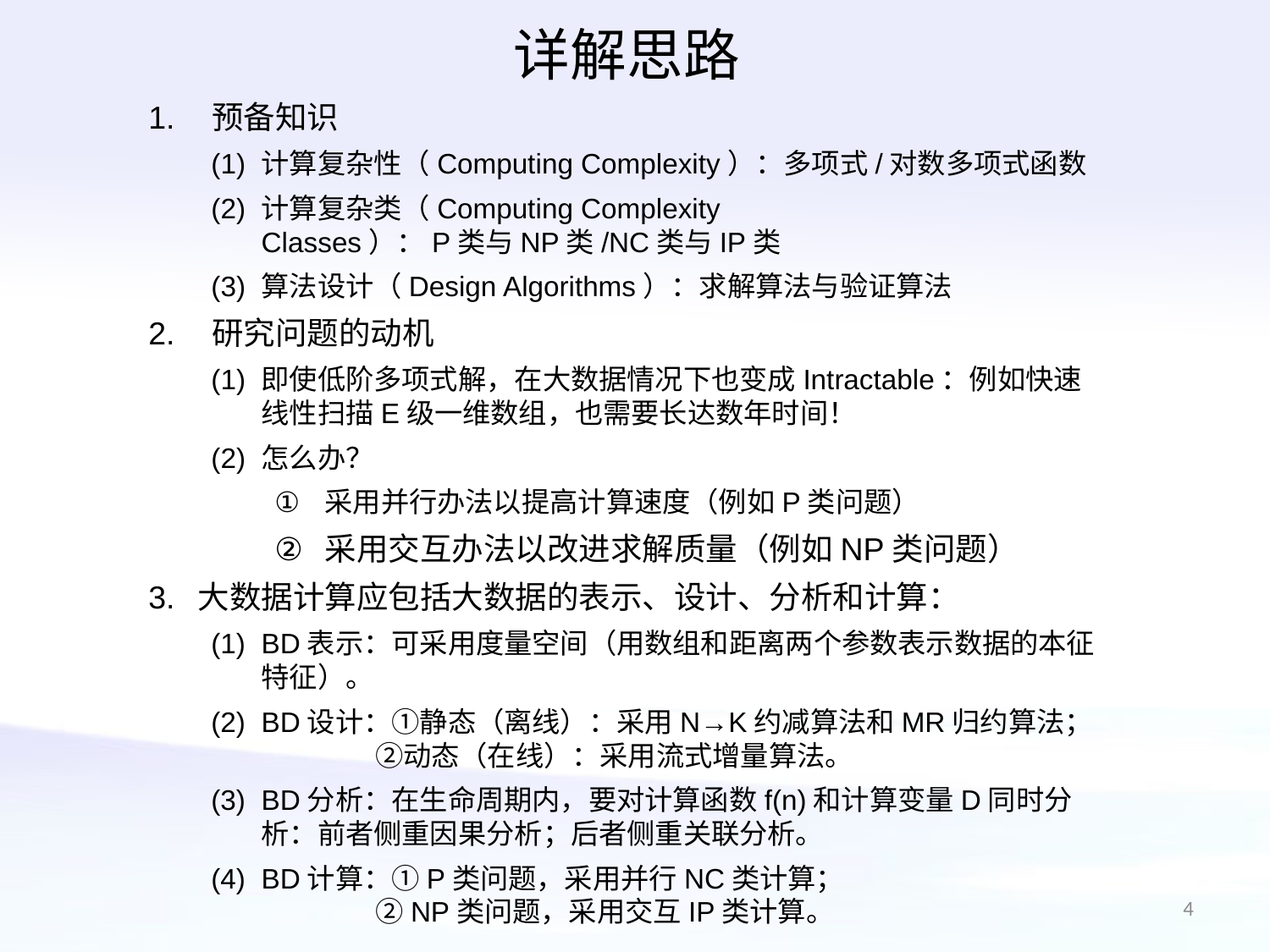

详解思路
预备知识
计算复杂性（Computing Complexity）：多项式/对数多项式函数
计算复杂类（Computing Complexity Classes）：P类与NP类/NC类与IP类
算法设计（Design Algorithms）：求解算法与验证算法
研究问题的动机
即使低阶多项式解，在大数据情况下也变成Intractable：例如快速线性扫描E级一维数组，也需要长达数年时间！
怎么办？
采用并行办法以提高计算速度（例如P类问题）
采用交互办法以改进求解质量（例如NP类问题）
大数据计算应包括大数据的表示、设计、分析和计算：
BD表示：可采用度量空间（用数组和距离两个参数表示数据的本征特征）。
BD设计：①静态（离线）：采用N→K约减算法和MR归约算法；
                  ②动态（在线）：采用流式增量算法。
BD分析：在生命周期内，要对计算函数f(n)和计算变量D同时分析：前者侧重因果分析；后者侧重关联分析。
BD计算：①P类问题，采用并行NC类计算；
                  ②NP类问题，采用交互IP类计算。
4